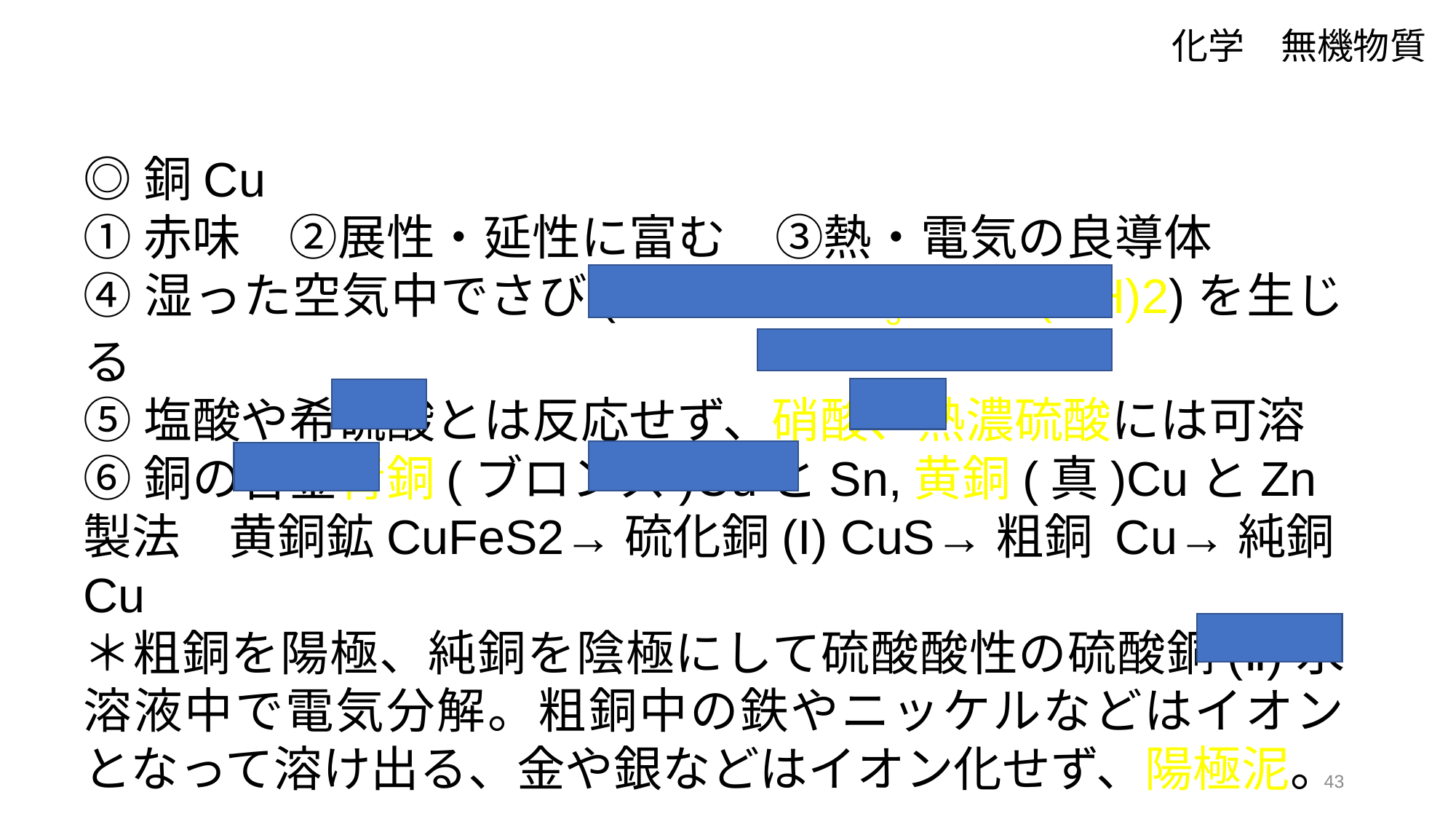

化学　無機物質
◎銅Cu
①赤味　②展性・延性に富む　③熱・電気の良導体
➃湿った空気中でさび(緑青 CuCO3・Cu(OH)2)を生じる
⑤塩酸や希硫酸とは反応せず、硝酸、熱濃硫酸には可溶
⑥銅の合金青銅(ブロンズ)CuとSn,黄銅(真)CuとZn
製法　黄銅鉱CuFeS2→硫化銅(I) CuS→粗銅 Cu→純銅Cu
＊粗銅を陽極、純銅を陰極にして硫酸酸性の硫酸銅(Ⅱ)水溶液中で電気分解。粗銅中の鉄やニッケルなどはイオンとなって溶け出る、金や銀などはイオン化せず、陽極泥。

43